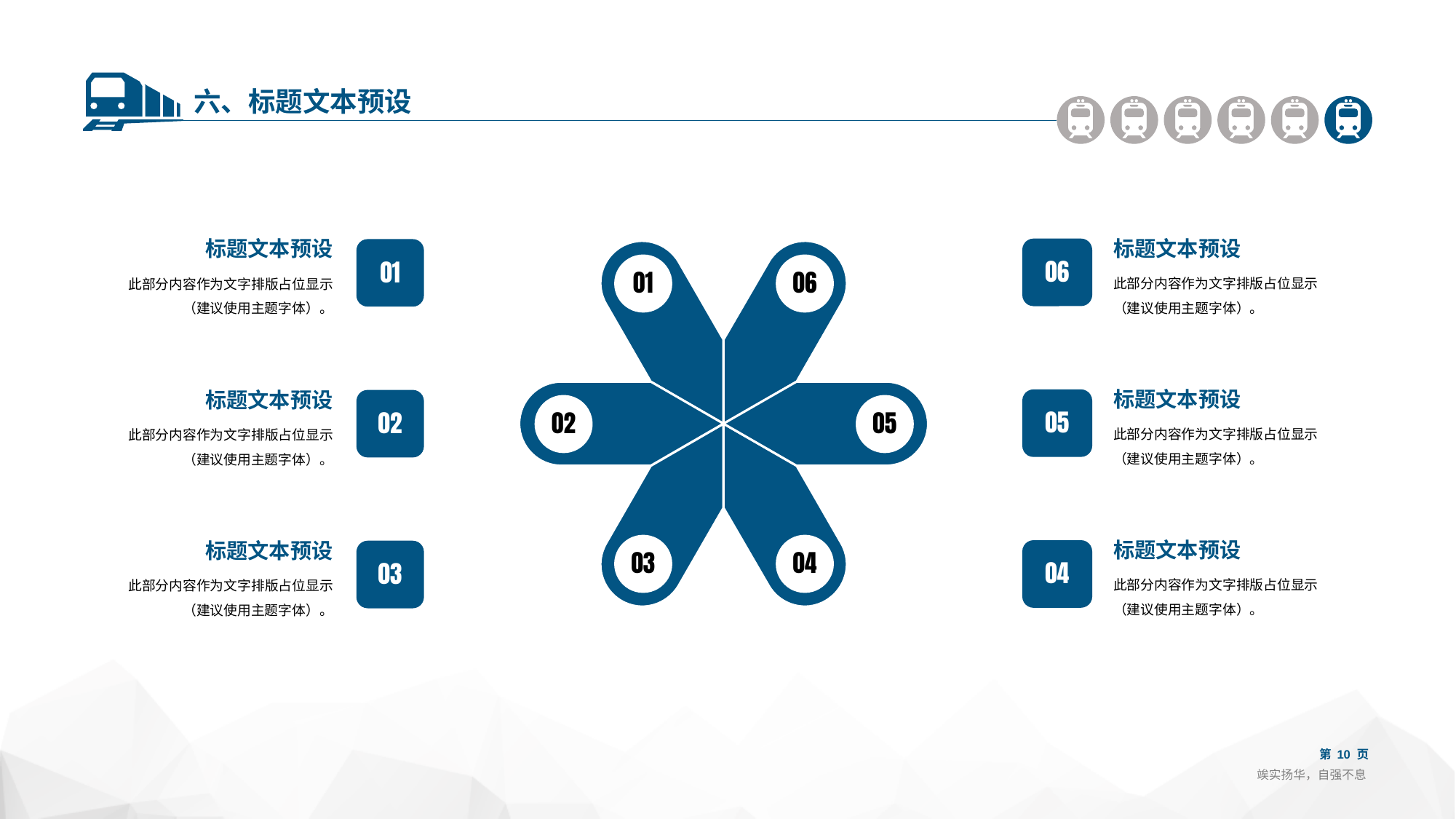

六、标题文本预设

标题文本预设
标题文本预设
06
01
01
06
此部分内容作为文字排版占位显示（建议使用主题字体）。
此部分内容作为文字排版占位显示（建议使用主题字体）。

标题文本预设
标题文本预设
05
02
02
05
此部分内容作为文字排版占位显示（建议使用主题字体）。
此部分内容作为文字排版占位显示（建议使用主题字体）。

03
04
标题文本预设
标题文本预设
04
03
此部分内容作为文字排版占位显示（建议使用主题字体）。
此部分内容作为文字排版占位显示（建议使用主题字体）。
第 10 页
竢实扬华，自强不息